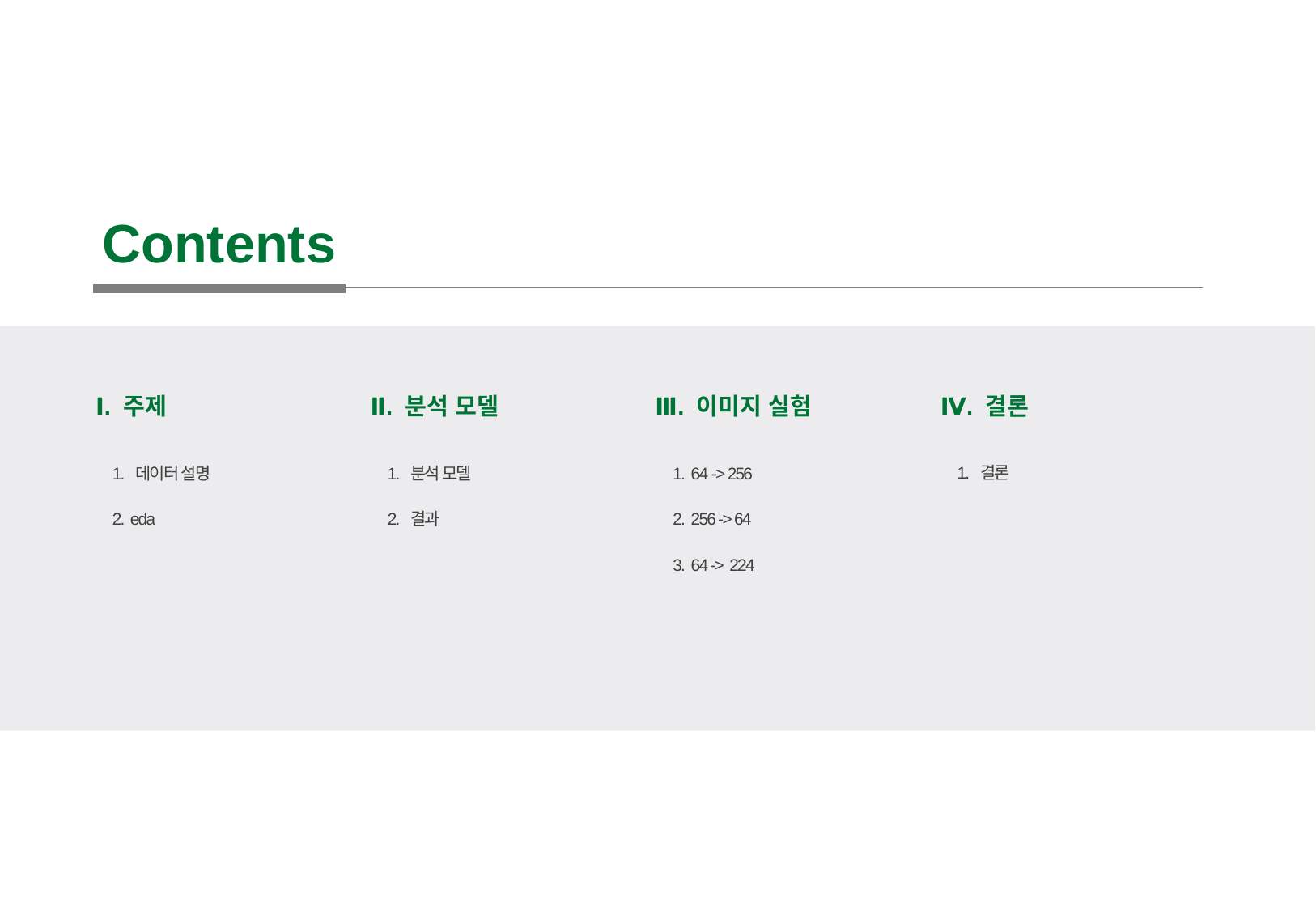

Contents

Ⅱ. 분석 모델
Ⅲ. 이미지 실험
Ⅳ. 결론
Ⅰ. 주제
  1.  결론
  1.  데이터 설명
  2.  eda
  1.  분석 모델
  2.  결과
  1.  64 -> 256
  2.  256 -> 64
  3.  64 ->  224